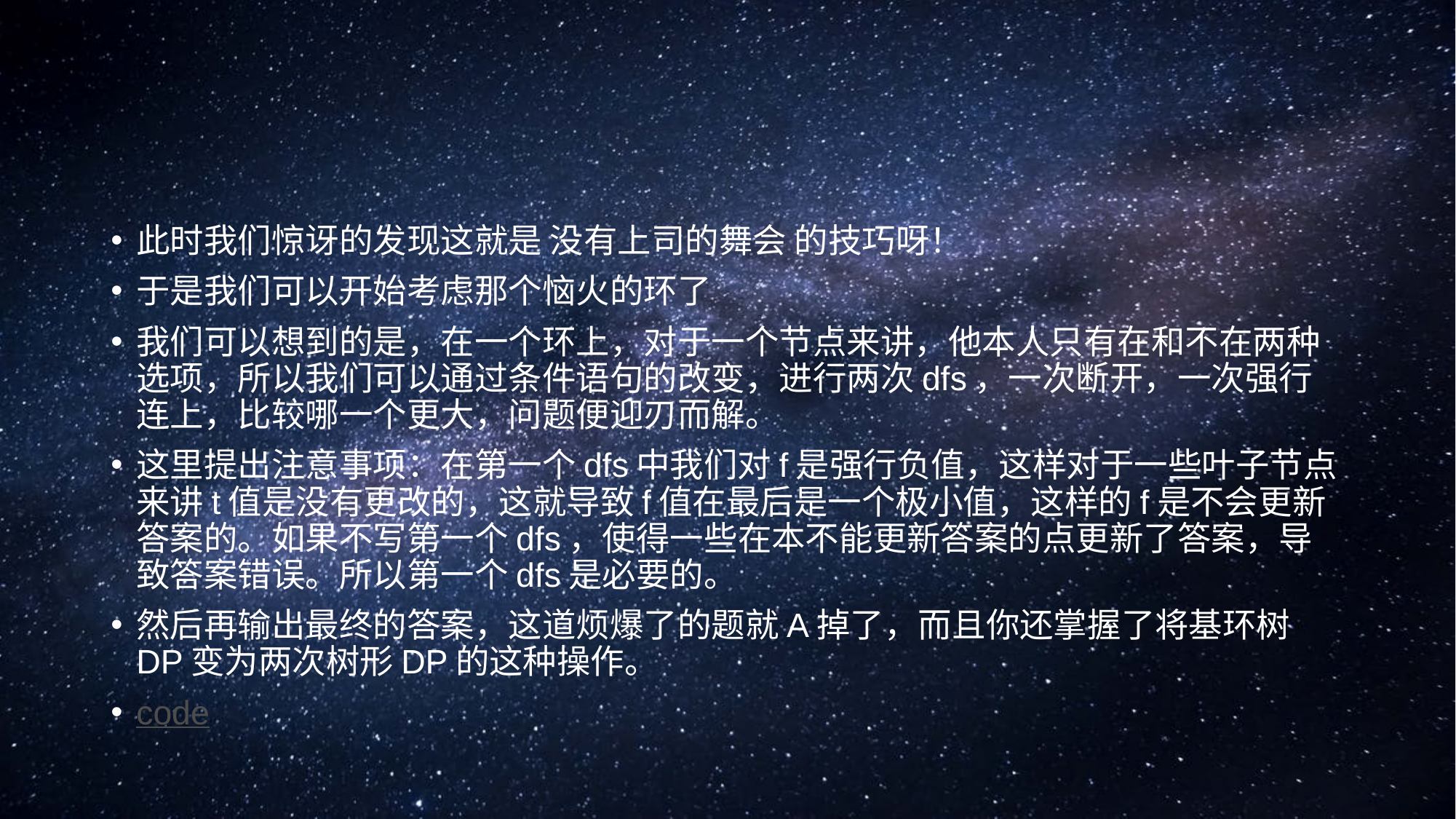

#
此时我们惊讶的发现这就是 没有上司的舞会 的技巧呀！
于是我们可以开始考虑那个恼火的环了
我们可以想到的是，在一个环上，对于一个节点来讲，他本人只有在和不在两种选项，所以我们可以通过条件语句的改变，进行两次dfs，一次断开，一次强行连上，比较哪一个更大，问题便迎刃而解。
这里提出注意事项：在第一个dfs中我们对f是强行负值，这样对于一些叶子节点来讲t值是没有更改的，这就导致f值在最后是一个极小值，这样的f是不会更新答案的。如果不写第一个dfs，使得一些在本不能更新答案的点更新了答案，导致答案错误。所以第一个dfs是必要的。
然后再输出最终的答案，这道烦爆了的题就A掉了，而且你还掌握了将基环树DP变为两次树形DP的这种操作。
code